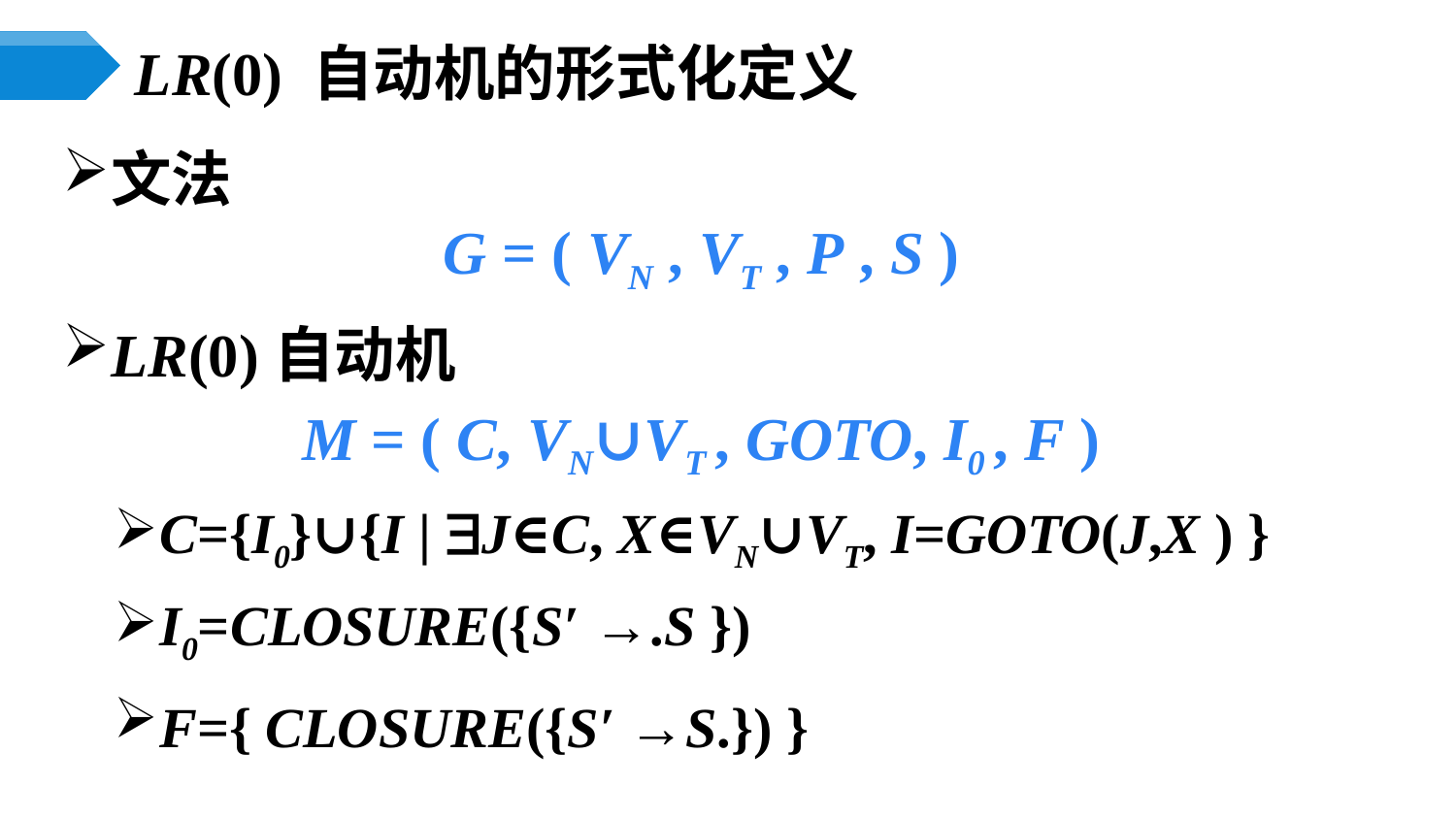

# LR(0) 自动机的形式化定义
文法
G = ( VN , VT , P , S )
LR(0)自动机
M = ( C, VN∪VT , GOTO, I0 , F )
C={I0}∪{I | ∃J∈C, X∈VN∪VT, I=GOTO(J,X ) }
I0=CLOSURE({S′ →.S })
F={ CLOSURE({S′ →S.}) }